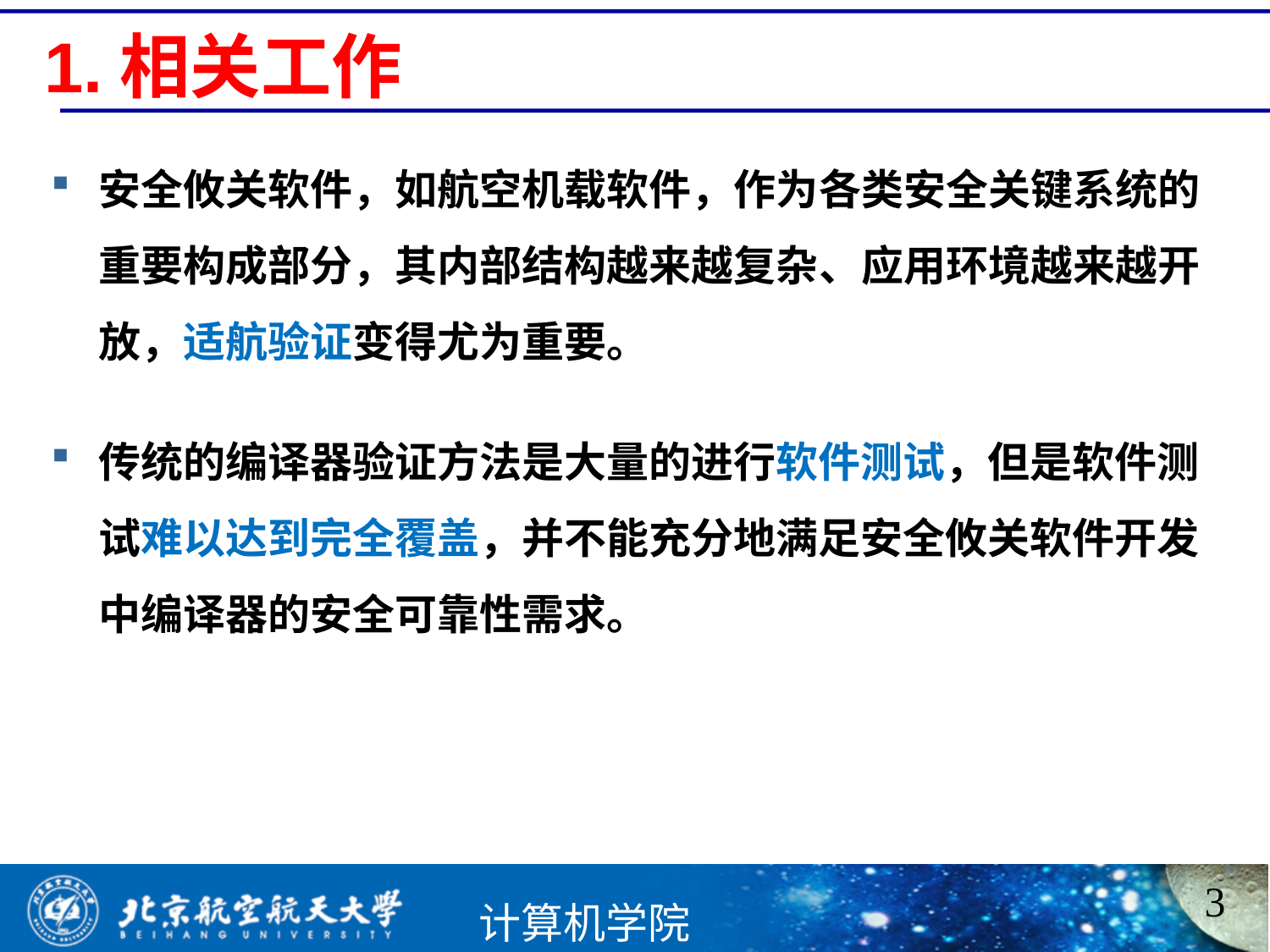

# 1.相关工作
安全攸关软件，如航空机载软件，作为各类安全关键系统的重要构成部分，其内部结构越来越复杂、应用环境越来越开放，适航验证变得尤为重要。
传统的编译器验证方法是大量的进行软件测试，但是软件测试难以达到完全覆盖，并不能充分地满足安全攸关软件开发中编译器的安全可靠性需求。